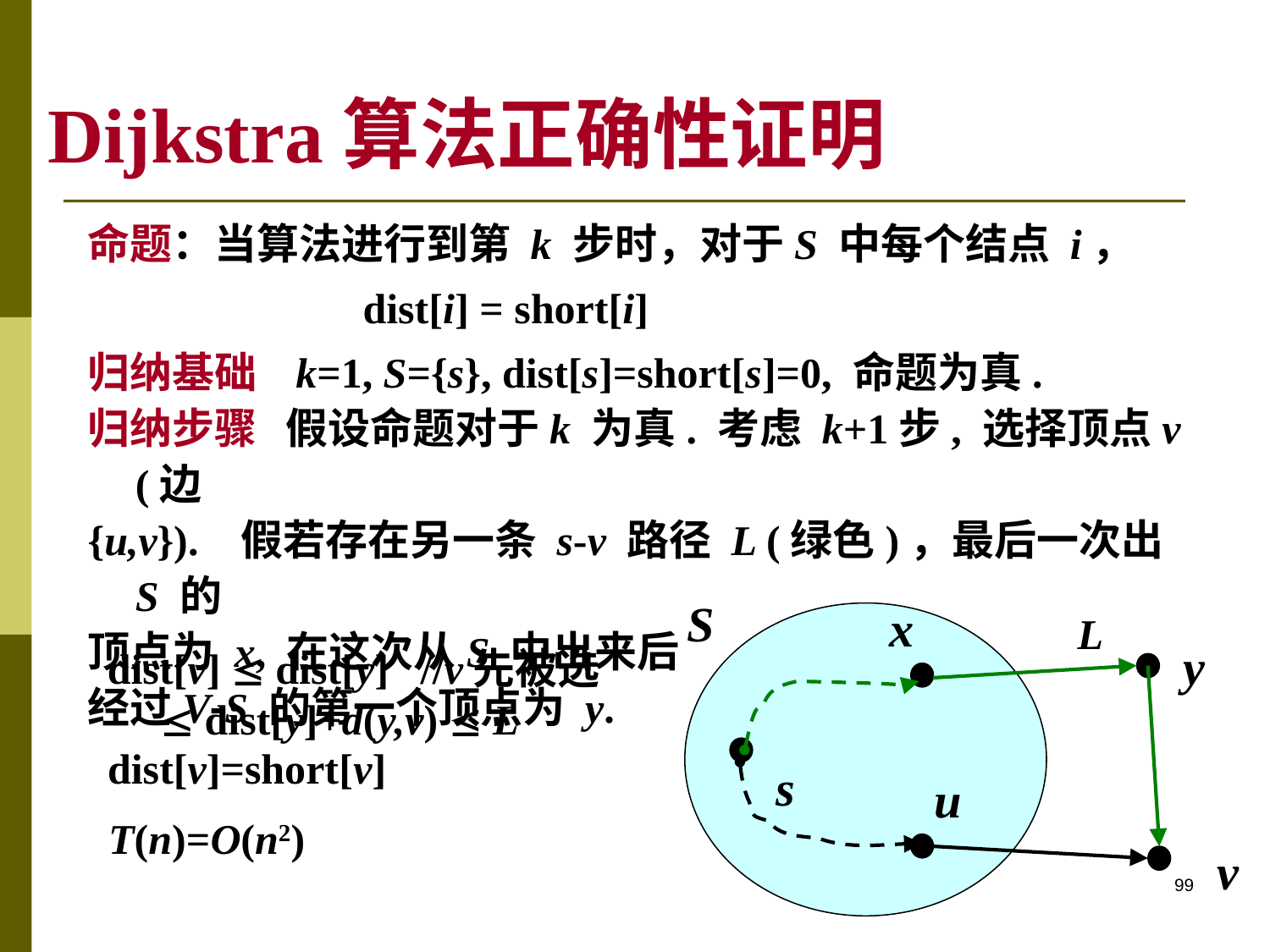

# Dijkstra算法正确性证明
命题：当算法进行到第 k 步时，对于S 中每个结点 i，
                          dist[i] = short[i]
归纳基础   k=1, S={s}, dist[s]=short[s]=0, 命题为真.
归纳步骤   假设命题对于k 为真. 考虑 k+1步, 选择顶点v (边
{u,v}).   假若存在另一条 s-v 路径 L (绿色)，最后一次出S 的
顶点为 x, 在这次从S 中出来后
经过V−S 的第一个顶点为 y.
S
x
y

s

u

v

L
dist[v] ≤ dist[y]   //v先被选
     ≤ dist[y]+d(y,v) ≤ L

dist[v]=short[v]
T(n)=O(n2)
99